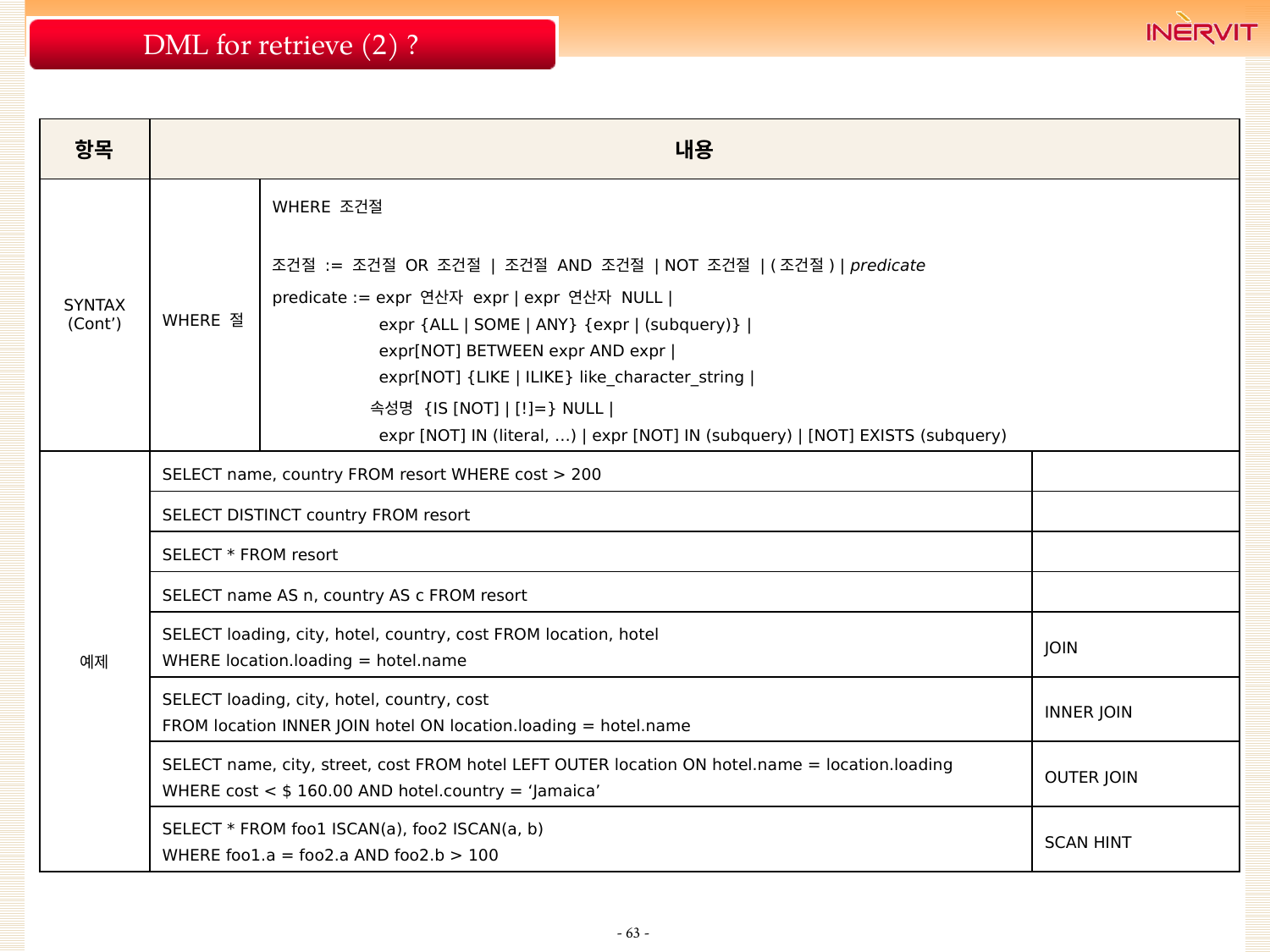

# DML for retrieve (2) ?
| 항목 | 내용 |  |  |
| --- | --- | --- | --- |
| SYNTAX (Cont’) | WHERE 절 | WHERE 조건절 조건절 := 조건절 OR 조건절 | 조건절 AND 조건절 | NOT 조건절 | (조건절) | predicate predicate := expr 연산자 expr | expr 연산자 NULL | expr {ALL | SOME | ANY} {expr | (subquery)} | expr[NOT] BETWEEN expr AND expr | expr[NOT] {LIKE | ILIKE} like\_character\_string | 속성명 {IS [NOT] | [!]=} NULL | expr [NOT] IN (literal, …) | expr [NOT] IN (subquery) | [NOT] EXISTS (subquery) |  |
| 예제 | SELECT name, country FROM resort WHERE cost > 200 |  |  |
|  | SELECT DISTINCT country FROM resort |  |  |
|  | SELECT \* FROM resort |  |  |
|  | SELECT name AS n, country AS c FROM resort |  |  |
|  | SELECT loading, city, hotel, country, cost FROM location, hotel WHERE location.loading = hotel.name |  | JOIN |
|  | SELECT loading, city, hotel, country, cost FROM location INNER JOIN hotel ON location.loading = hotel.name |  | INNER JOIN |
|  | SELECT name, city, street, cost FROM hotel LEFT OUTER location ON hotel.name = location.loading WHERE cost < $ 160.00 AND hotel.country = ‘Jamaica’ |  | OUTER JOIN |
|  | SELECT \* FROM foo1 ISCAN(a), foo2 ISCAN(a, b) WHERE foo1.a = foo2.a AND foo2.b > 100 |  | SCAN HINT |
- 63 -